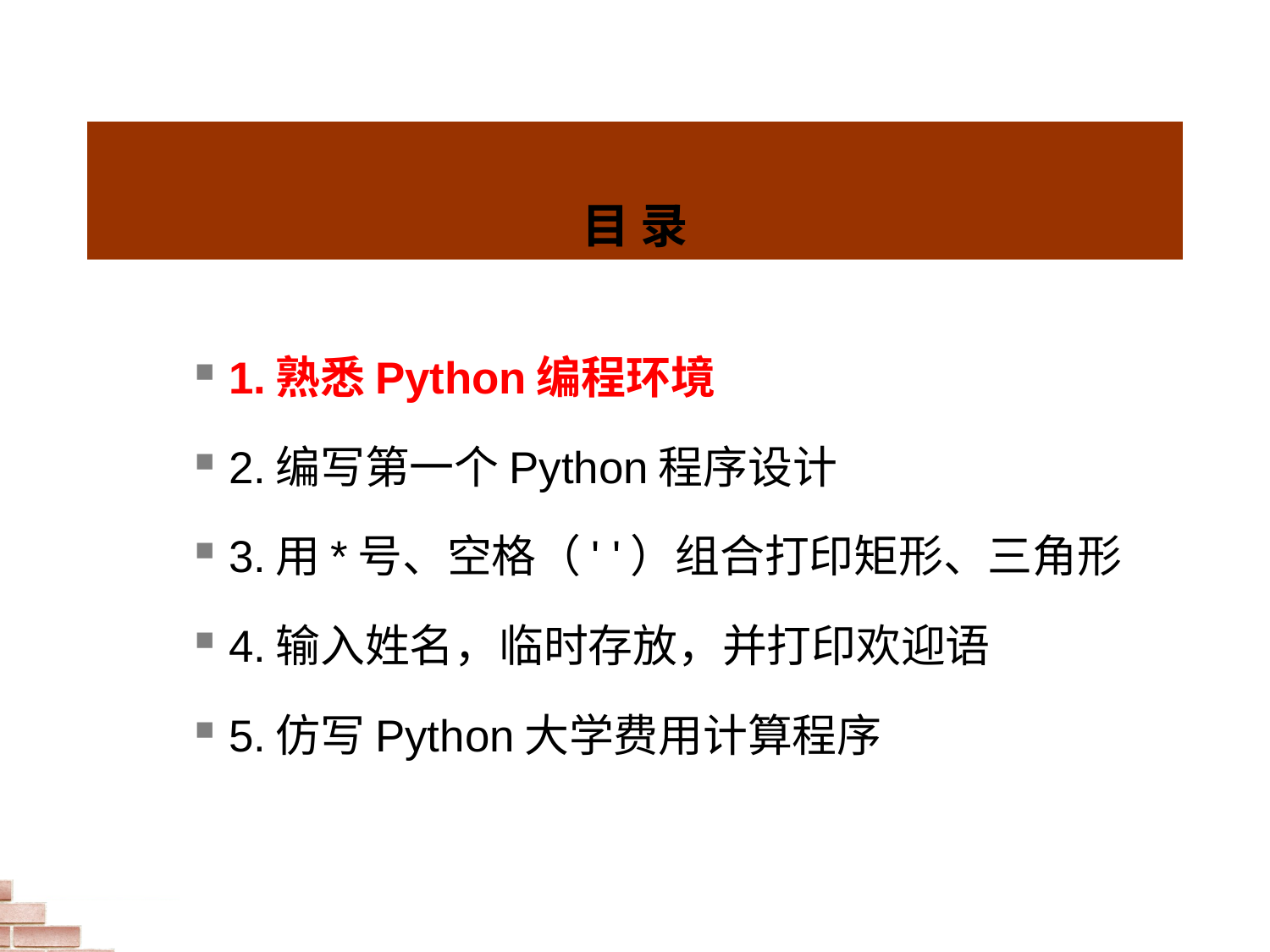

# 目 录
1.熟悉Python编程环境
2.编写第一个Python程序设计
3.用*号、空格（' '）组合打印矩形、三角形
4.输入姓名，临时存放，并打印欢迎语
5.仿写Python大学费用计算程序